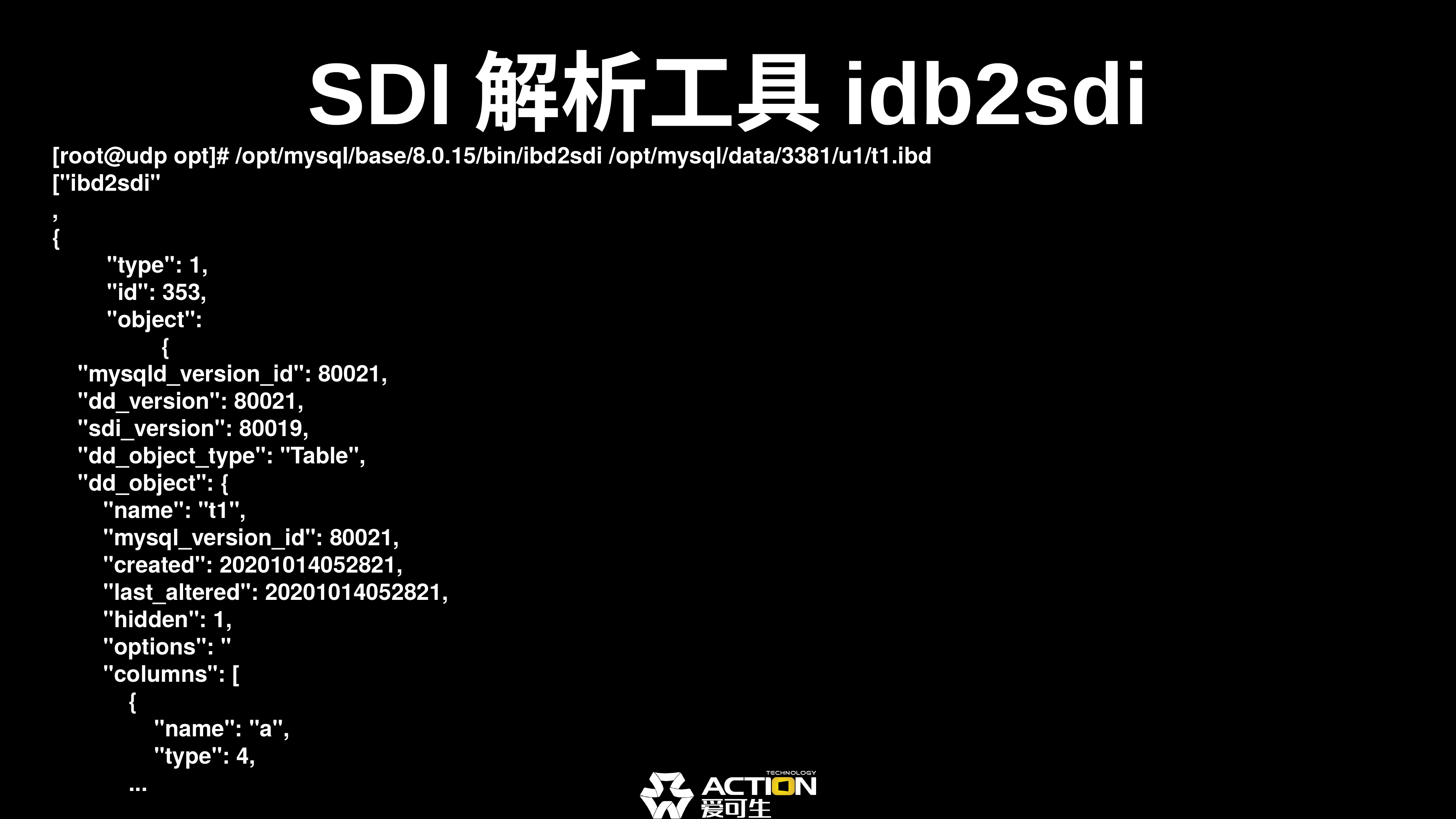

# SDI解析工具idb2sdi
[root@udp opt]# /opt/mysql/base/8.0.15/bin/ibd2sdi /opt/mysql/data/3381/u1/t1.ibd
["ibd2sdi"
,
{
	"type": 1,
	"id": 353,
	"object":
		{
    "mysqld_version_id": 80021,
    "dd_version": 80021,
    "sdi_version": 80019,
    "dd_object_type": "Table",
    "dd_object": {
        "name": "t1",
        "mysql_version_id": 80021,
        "created": 20201014052821,
        "last_altered": 20201014052821,
        "hidden": 1,
        "options": "
        "columns": [
            {
                "name": "a",
                "type": 4,
            ...